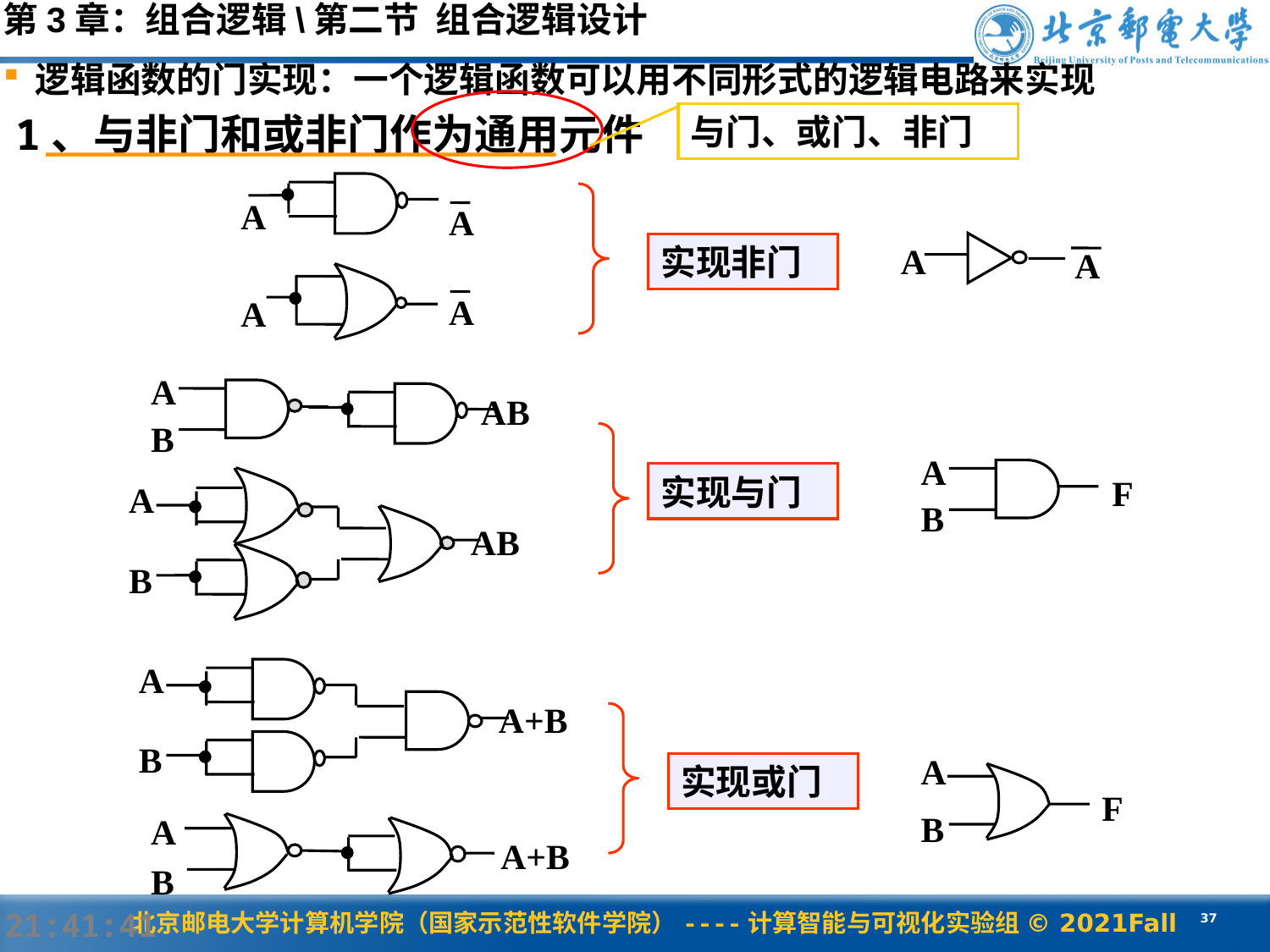

第3章：组合逻辑\第二节  组合逻辑设计
逻辑函数的门实现：一个逻辑函数可以用不同形式的逻辑电路来实现

与门、或门、非门

1、与非门和或非门作为通用元件

A
A

A

A

实现非门

A

A

A

AB

B

A

F

B

实现与门

A

AB

B

A

A+B

B

A

F
B

实现或门
A

A+B

B